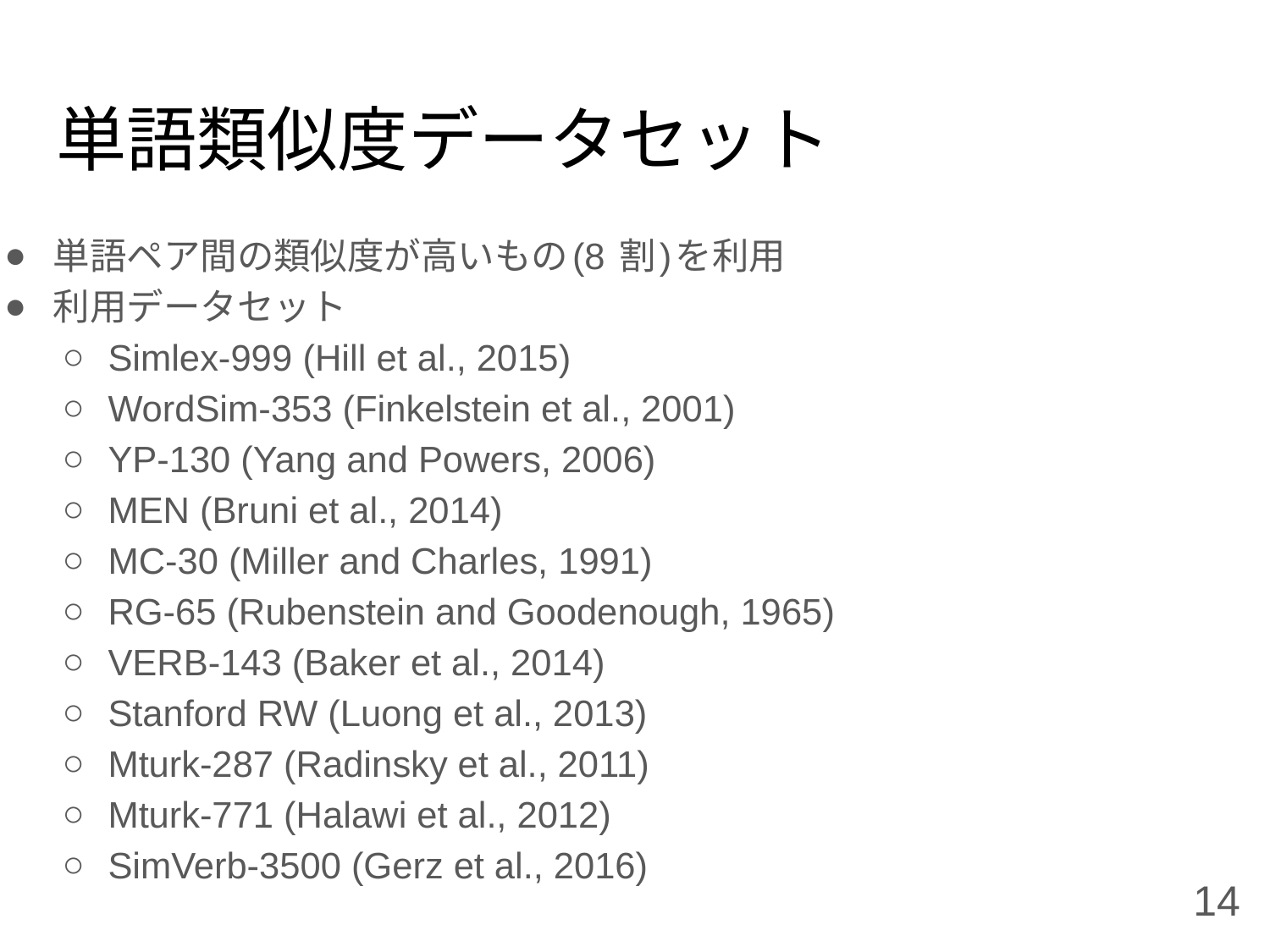

# 単語類似度データセット
単語ペア間の類似度が高いもの(8 割)を利用
利用データセット
Simlex-999 (Hill et al., 2015)
WordSim-353 (Finkelstein et al., 2001)
YP-130 (Yang and Powers, 2006)
MEN (Bruni et al., 2014)
MC-30 (Miller and Charles, 1991)
RG-65 (Rubenstein and Goodenough, 1965)
VERB-143 (Baker et al., 2014)
Stanford RW (Luong et al., 2013)
Mturk-287 (Radinsky et al., 2011)
Mturk-771 (Halawi et al., 2012)
SimVerb-3500 (Gerz et al., 2016)

14